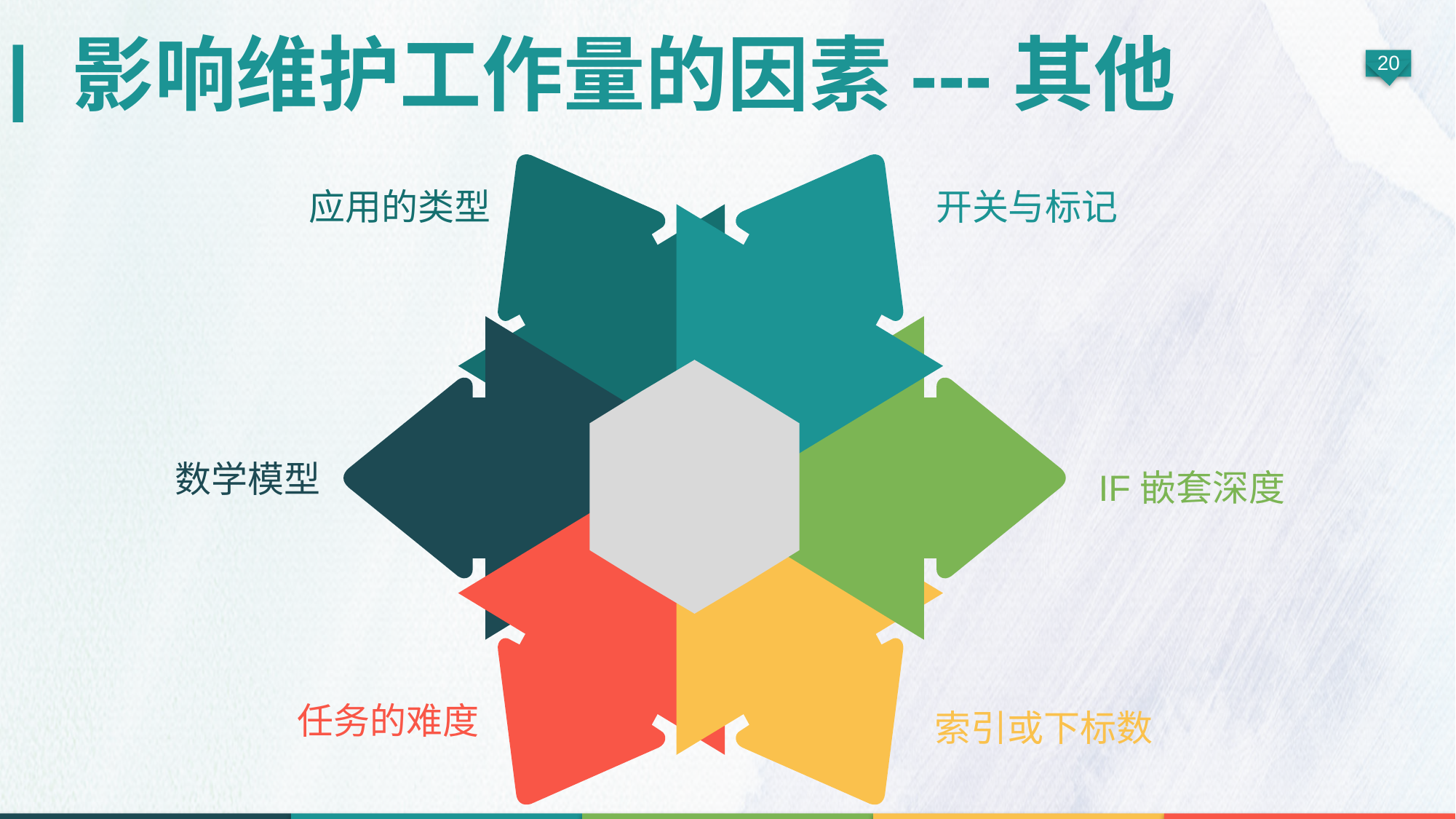

| 影响维护工作量的因素---其他

开关与标记
应用的类型

数学模型
IF嵌套深度

任务的难度
索引或下标数